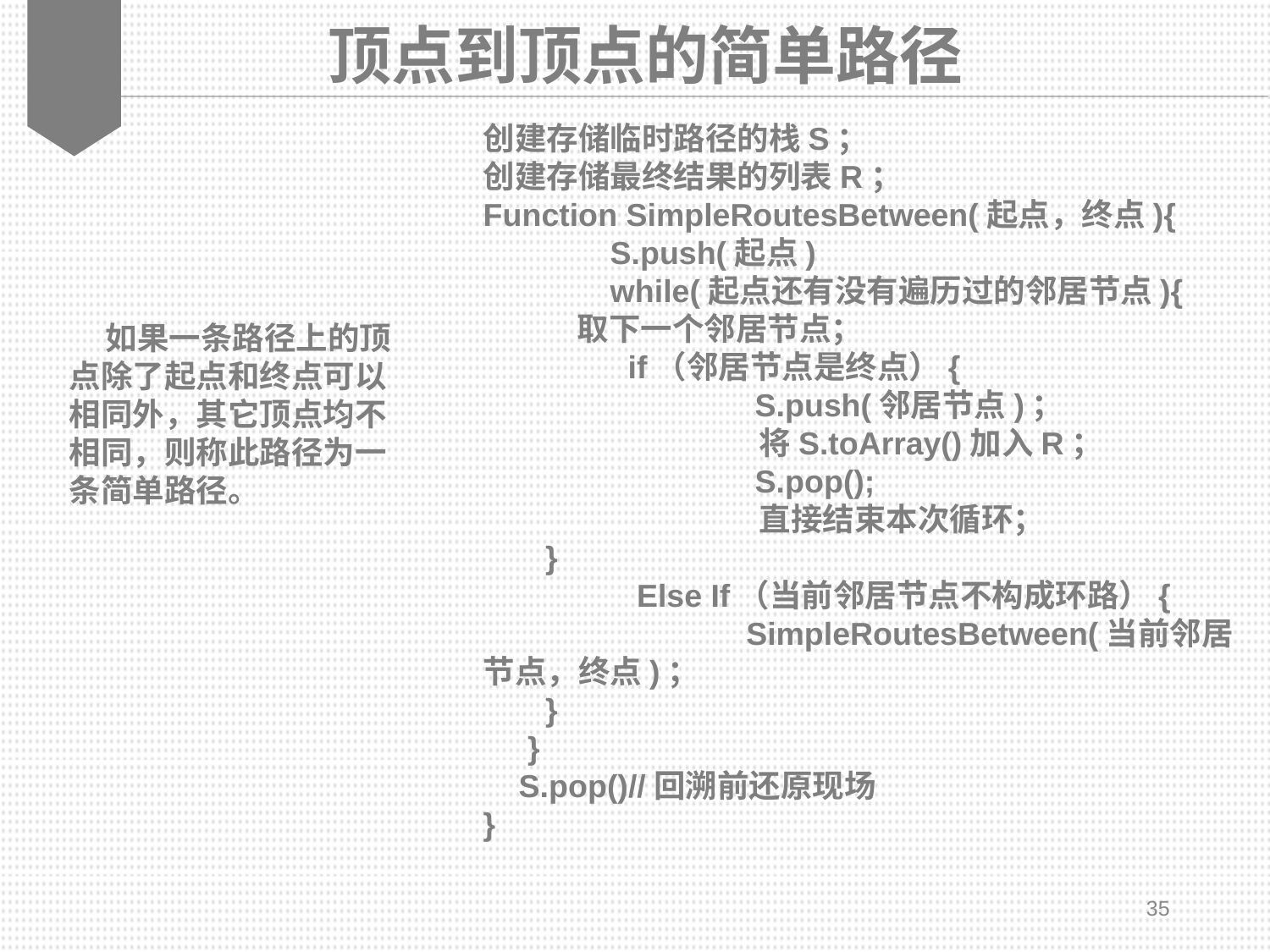

顶点到顶点的简单路径

创建存储临时路径的栈S；
创建存储最终结果的列表R；
Function SimpleRoutesBetween(起点，终点){
	S.push(起点)
	while(起点还有没有遍历过的邻居节点){
            取下一个邻居节点；
	  if（邻居节点是终点）{
		  S.push(邻居节点)；
		  将S.toArray()加入R；
		  S.pop();
		  直接结束本次循环；
       }
	   Else If（当前邻居节点不构成环路）{
		 SimpleRoutesBetween(当前邻居节点，终点)；
       }
     }
    S.pop()//回溯前还原现场
}
    如果一条路径上的顶点除了起点和终点可以相同外，其它顶点均不相同，则称此路径为一条简单路径。
35